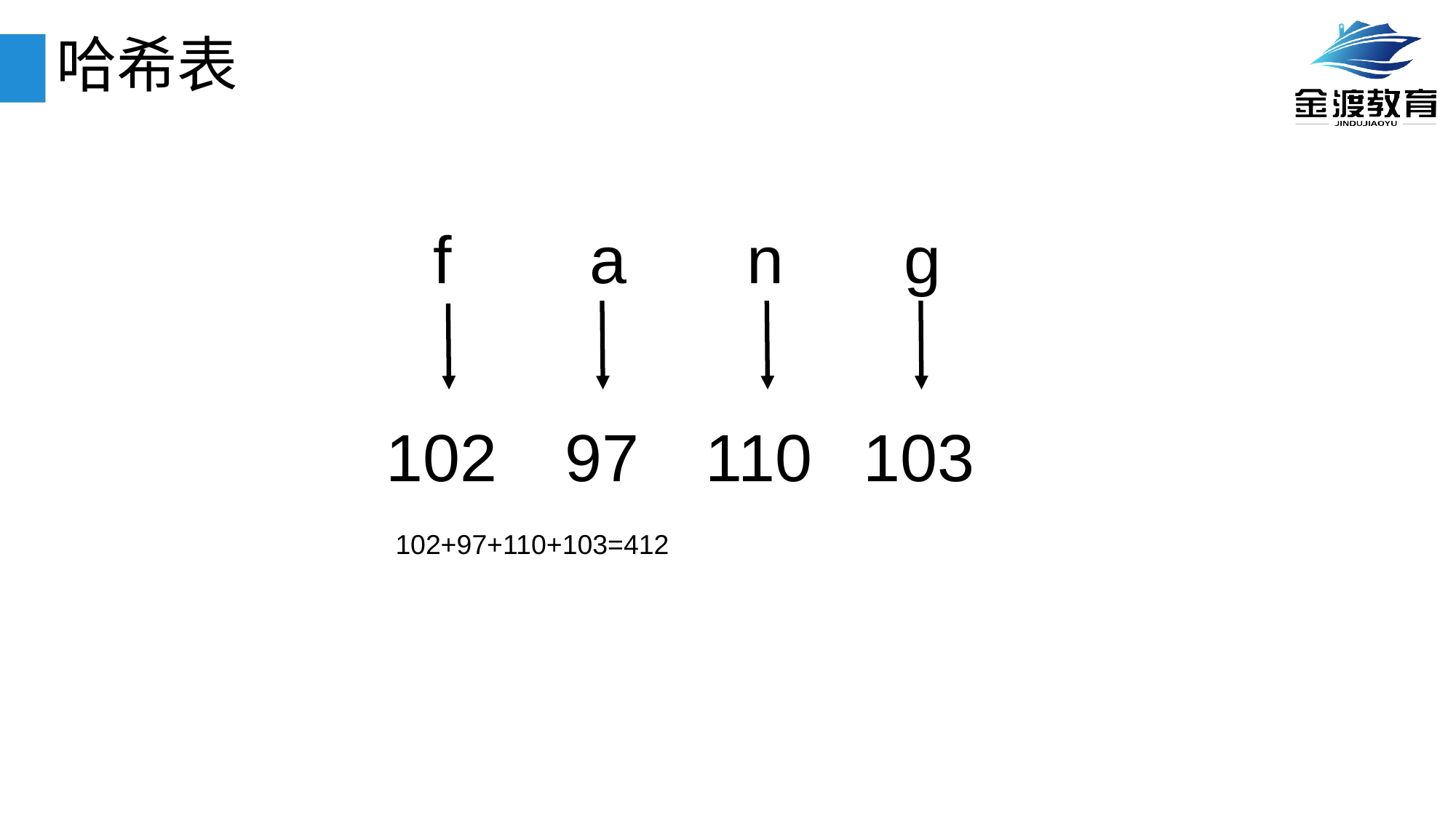

# 哈希表
f
a
n
g
102
97
110
103
102+97+110+103=412